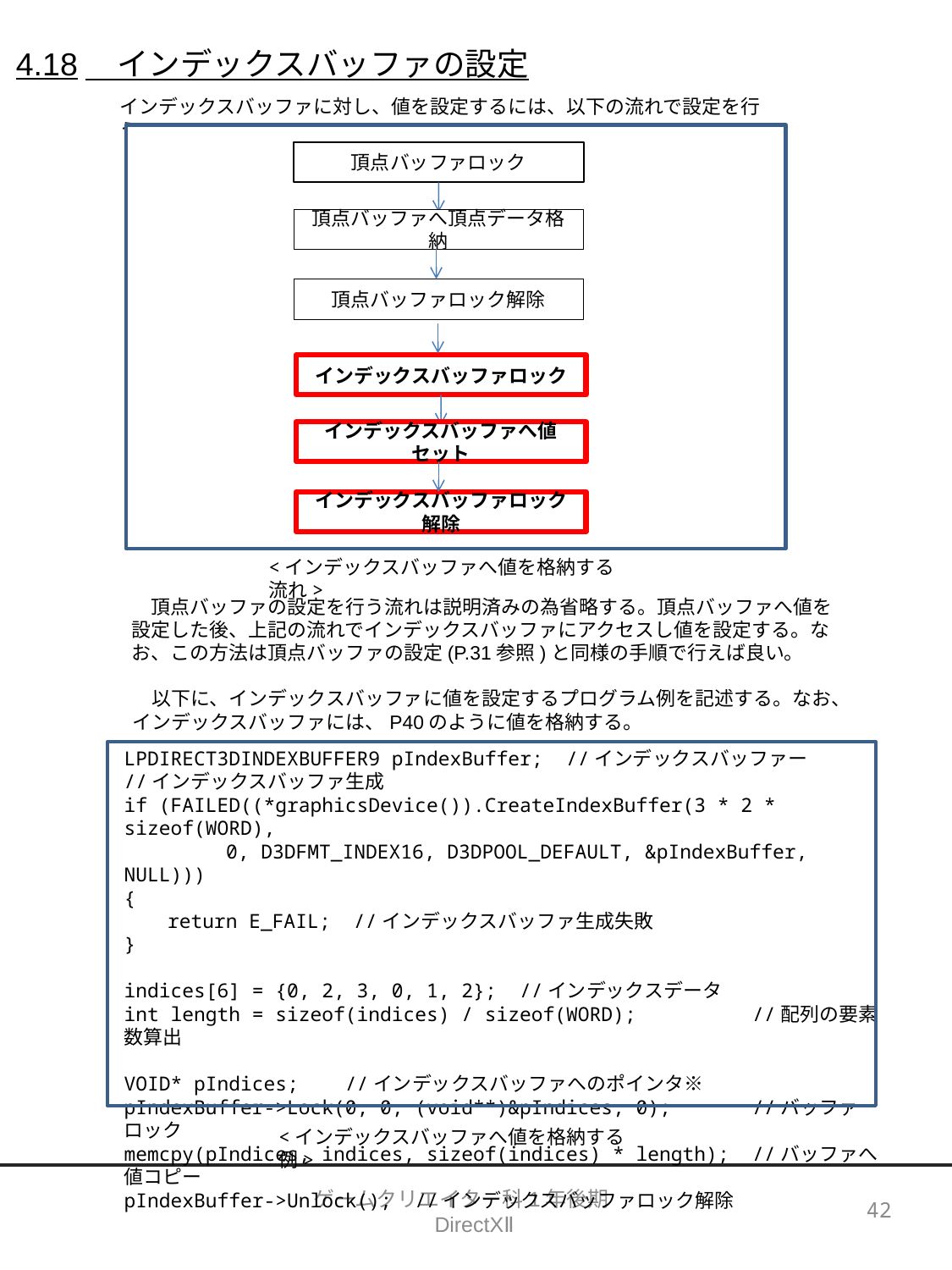

4.18　インデックスバッファの設定
インデックスバッファに対し、値を設定するには、以下の流れで設定を行う。

頂点バッファロック
頂点バッファへ頂点データ格納
頂点バッファロック解除
インデックスバッファロック
インデックスバッファへ値セット
インデックスバッファロック解除
<インデックスバッファへ値を格納する流れ>
　頂点バッファの設定を行う流れは説明済みの為省略する。頂点バッファへ値を設定した後、上記の流れでインデックスバッファにアクセスし値を設定する。なお、この方法は頂点バッファの設定(P.31参照)と同様の手順で行えば良い。
　以下に、インデックスバッファに値を設定するプログラム例を記述する。なお、インデックスバッファには、P40のように値を格納する。
LPDIRECT3DINDEXBUFFER9 pIndexBuffer;  //インデックスバッファー
//インデックスバッファ生成
if (FAILED((*graphicsDevice()).CreateIndexBuffer(3 * 2 * sizeof(WORD),
　　　　　0, D3DFMT_INDEX16, D3DPOOL_DEFAULT, &pIndexBuffer, NULL)))
{
　　return E_FAIL;  //インデックスバッファ生成失敗
}

indices[6] = {0, 2, 3, 0, 1, 2};  //インデックスデータ
int length = sizeof(indices) / sizeof(WORD);          //配列の要素数算出

VOID* pIndices;    //インデックスバッファへのポインタ※
pIndexBuffer->Lock(0, 0, (void**)&pIndices, 0);       //バッファロック
memcpy(pIndices, indices, sizeof(indices) * length);  //バッファへ値コピー
pIndexBuffer->Unlock();  //インデックスバッファロック解除

<インデックスバッファへ値を格納する例>
ゲームクリエイター科1年後期　DirectXⅡ
42